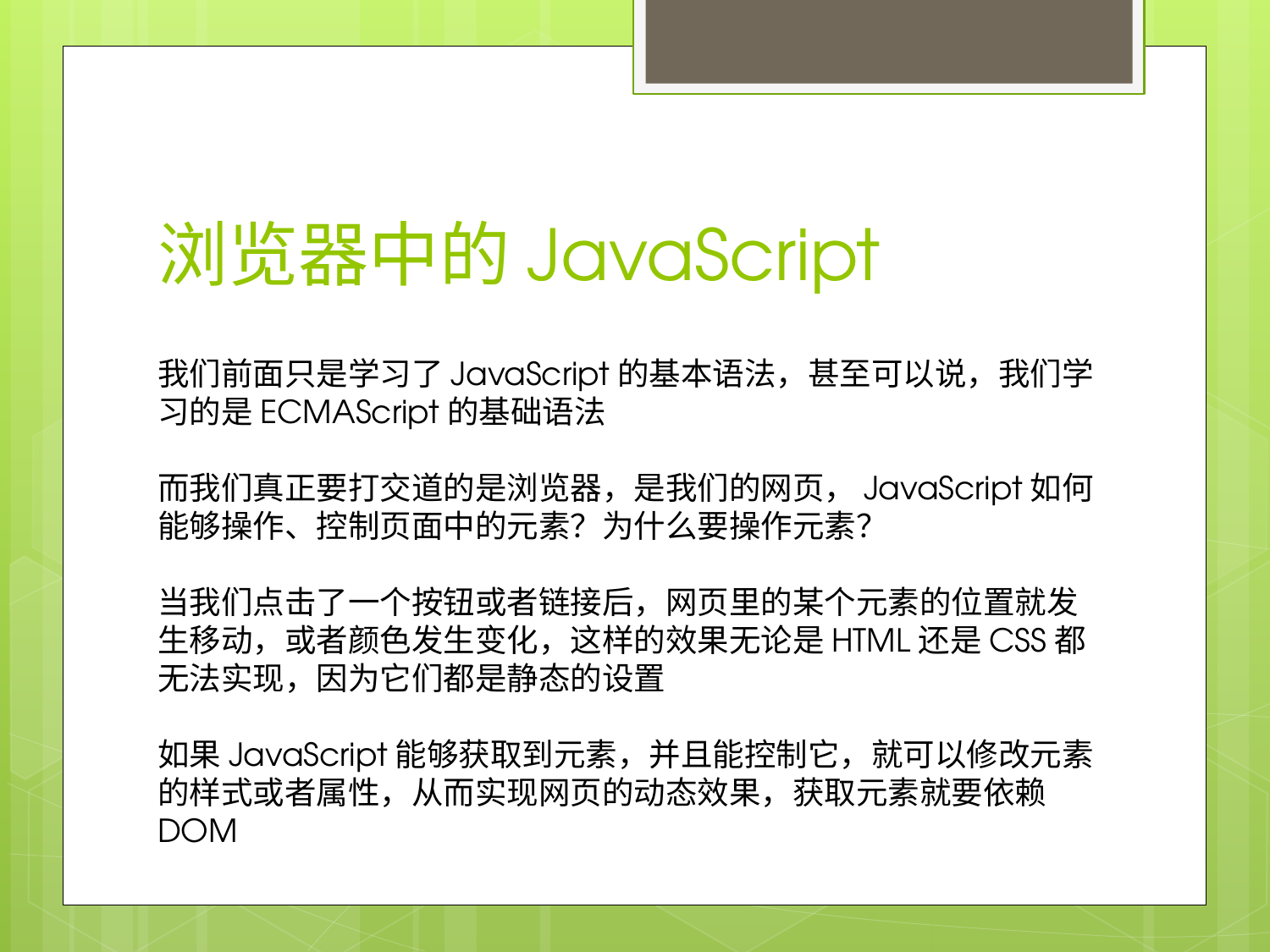

# 浏览器中的JavaScript
我们前面只是学习了JavaScript的基本语法，甚至可以说，我们学习的是ECMAScript的基础语法

而我们真正要打交道的是浏览器，是我们的网页，JavaScript如何能够操作、控制页面中的元素？为什么要操作元素？

当我们点击了一个按钮或者链接后，网页里的某个元素的位置就发生移动，或者颜色发生变化，这样的效果无论是HTML还是CSS都无法实现，因为它们都是静态的设置

如果JavaScript能够获取到元素，并且能控制它，就可以修改元素的样式或者属性，从而实现网页的动态效果，获取元素就要依赖DOM